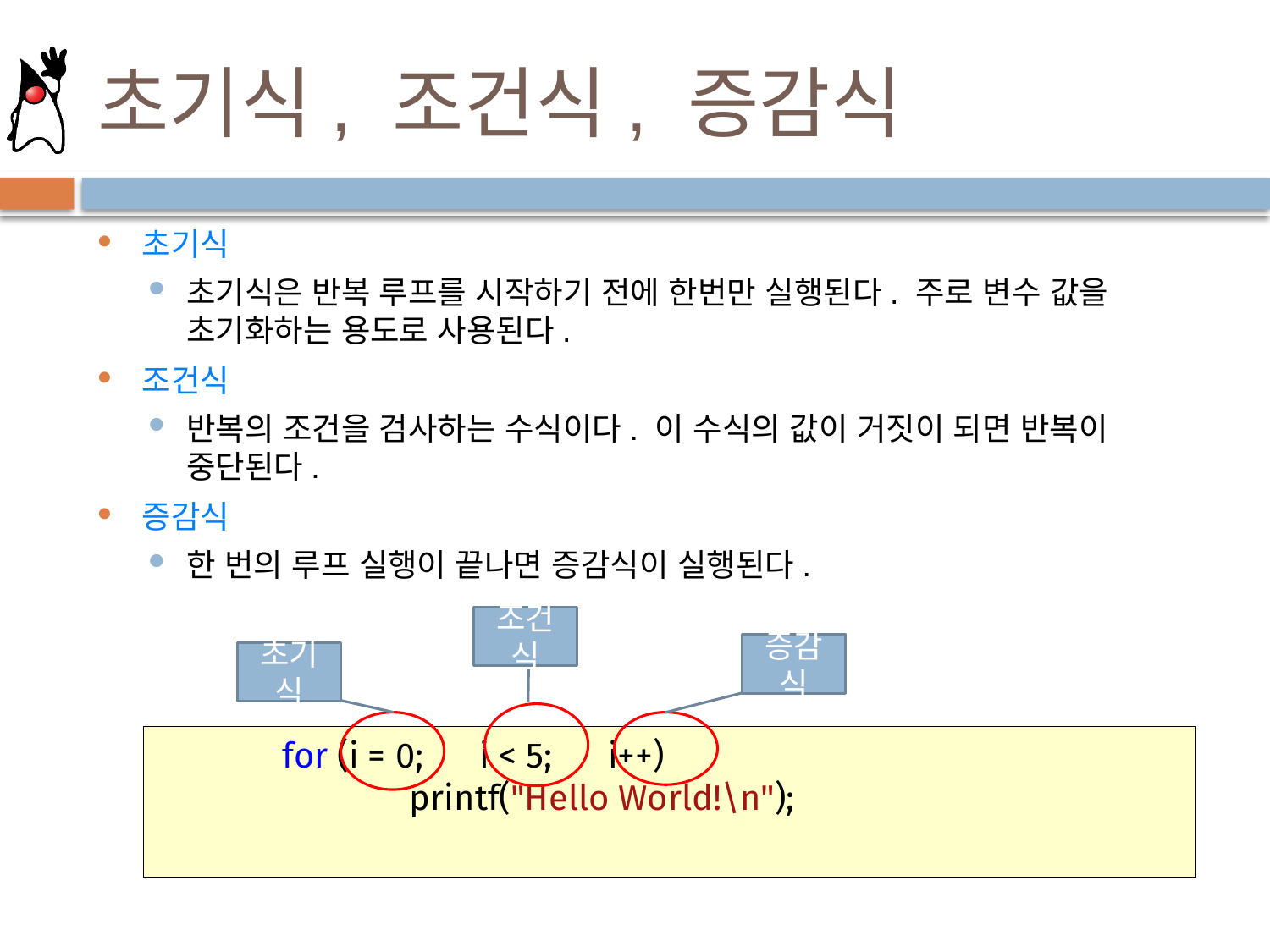

# 초기식, 조건식, 증감식
초기식
초기식은 반복 루프를 시작하기 전에 한번만 실행된다. 주로 변수 값을 초기화하는 용도로 사용된다.
조건식
반복의 조건을 검사하는 수식이다. 이 수식의 값이 거짓이 되면 반복이 중단된다.
증감식
한 번의 루프 실행이 끝나면 증감식이 실행된다.
조건식
증감식
초기식

	for (i = 0;      i < 5;      i++)
		printf("Hello World!\n");